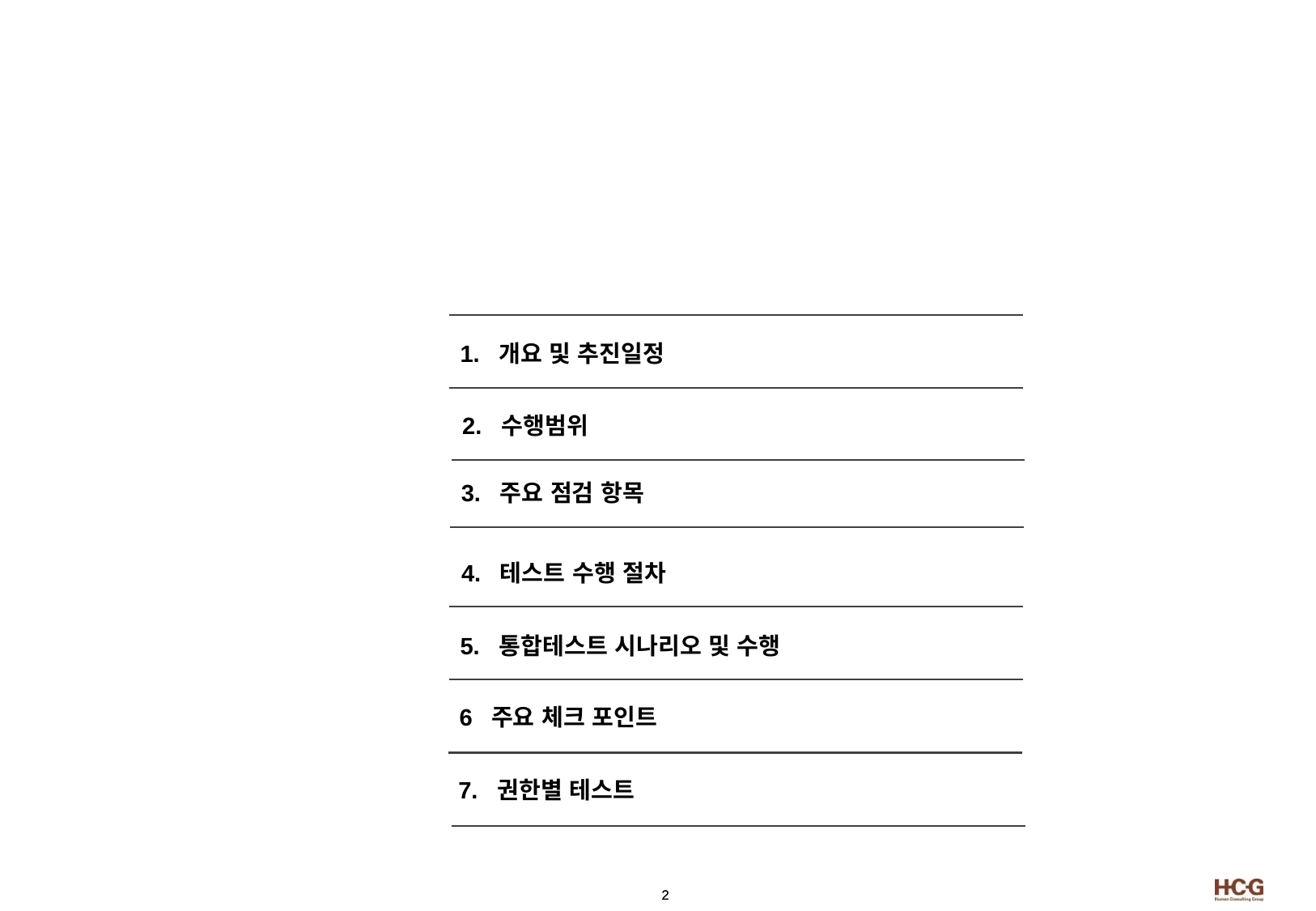

1.  개요 및 추진일정
2.  수행범위
3.  주요 점검 항목
4.  테스트 수행 절차
5.  통합테스트 시나리오 및 수행
6  주요 체크 포인트
7.  권한별 테스트